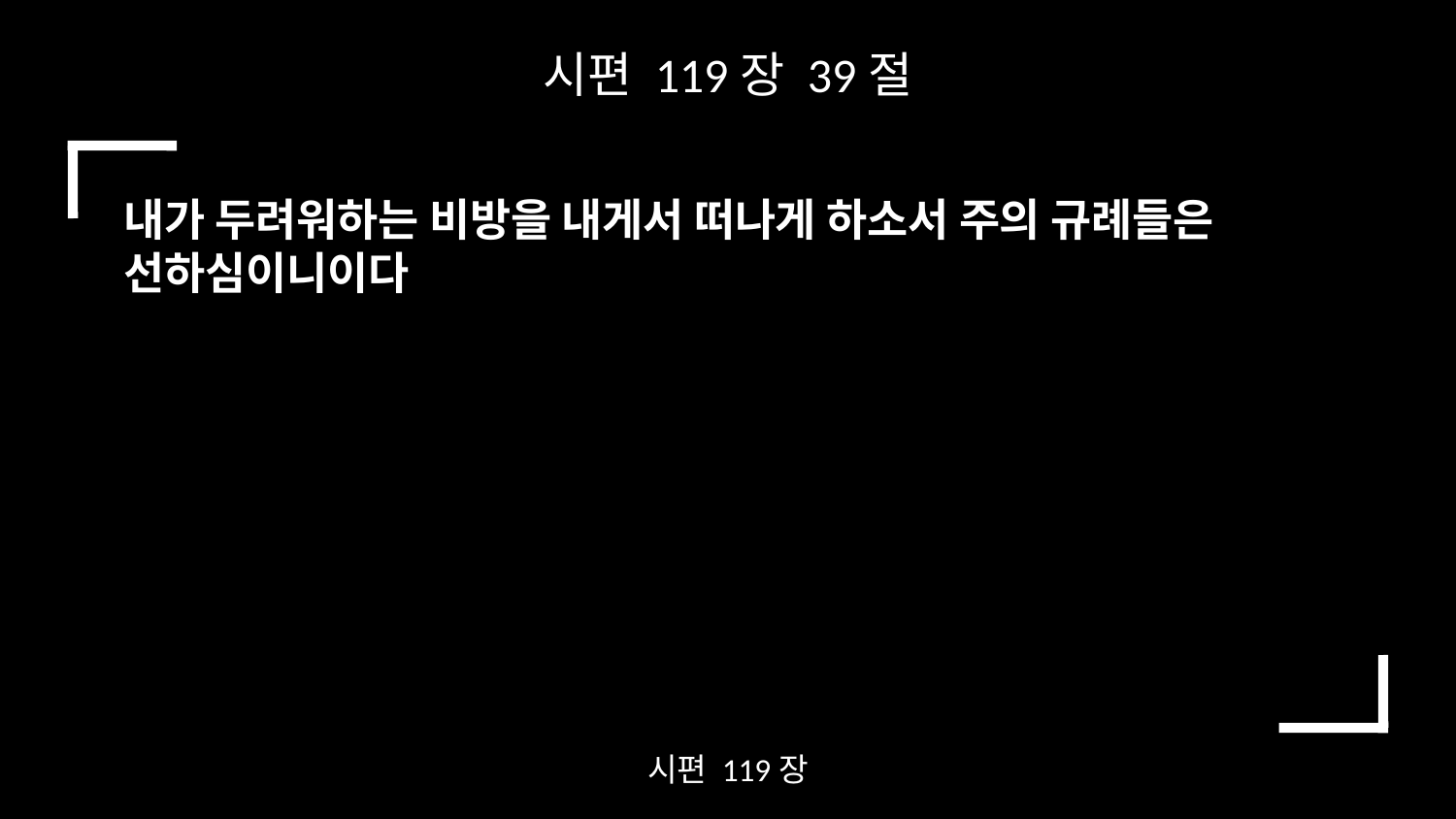

시편 119장 39절

내가 두려워하는 비방을 내게서 떠나게 하소서 주의 규례들은 선하심이니이다

시편 119장